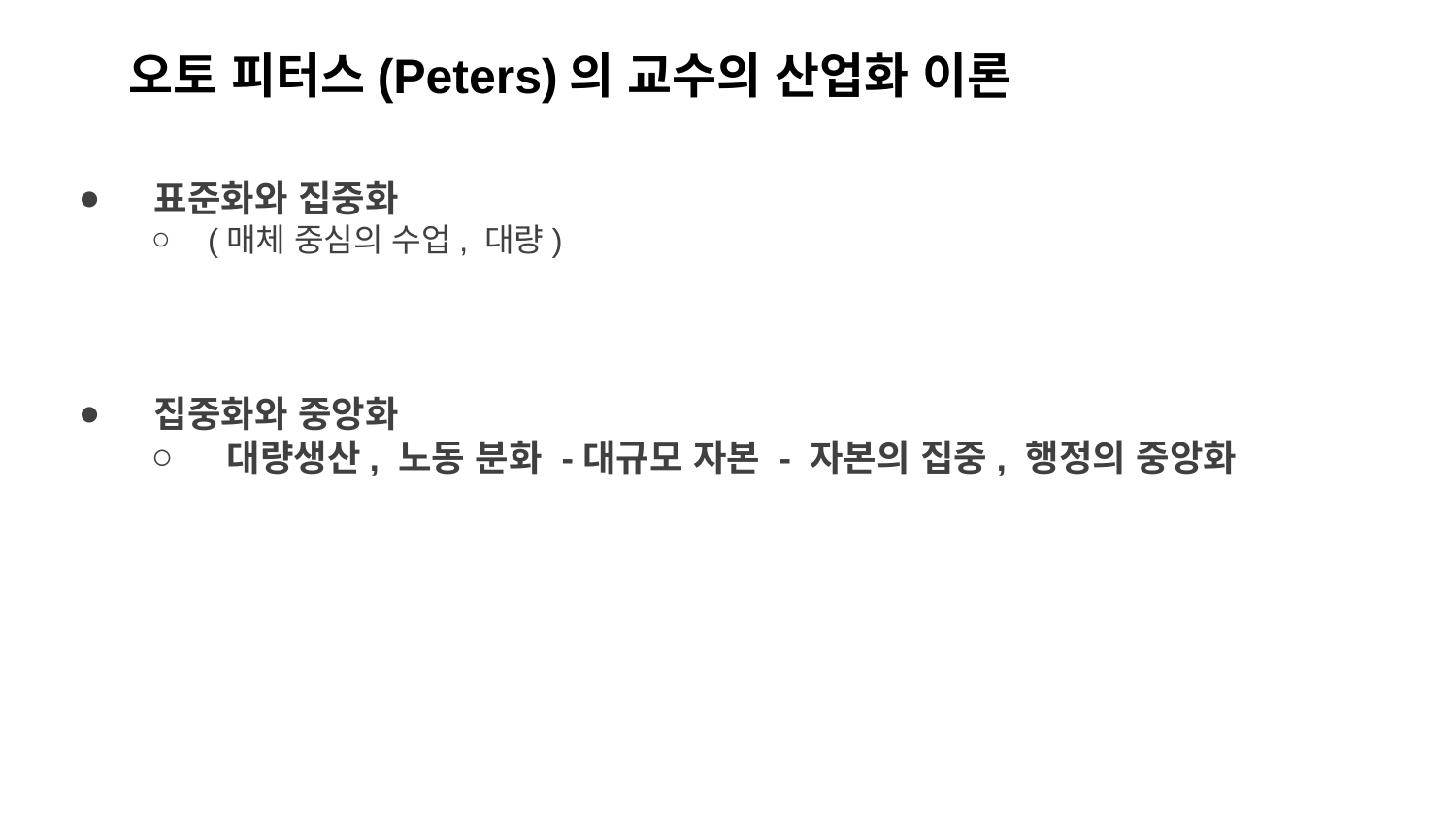

오토 피터스(Peters)의 교수의 산업화 이론
 표준화와 집중화
(매체 중심의 수업, 대량)

 집중화와 중앙화
 대량생산, 노동 분화 -대규모 자본 - 자본의 집중, 행정의 중앙화